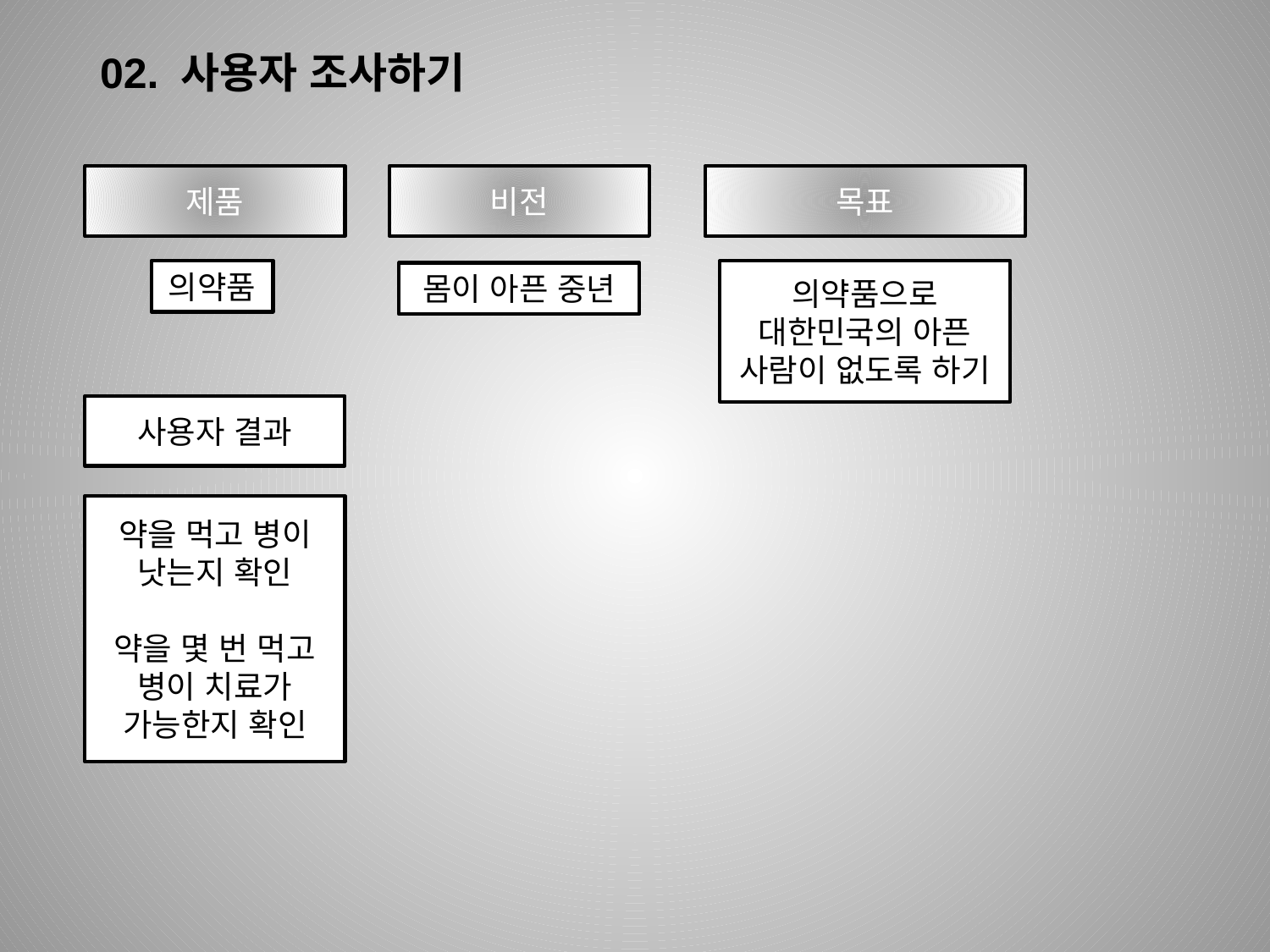

02. 사용자 조사하기
제품
비전
목표
의약품
의약품으로 대한민국의 아픈 사람이 없도록 하기
몸이 아픈 중년
사용자 결과
약을 먹고 병이 낫는지 확인

약을 몇 번 먹고 병이 치료가 가능한지 확인